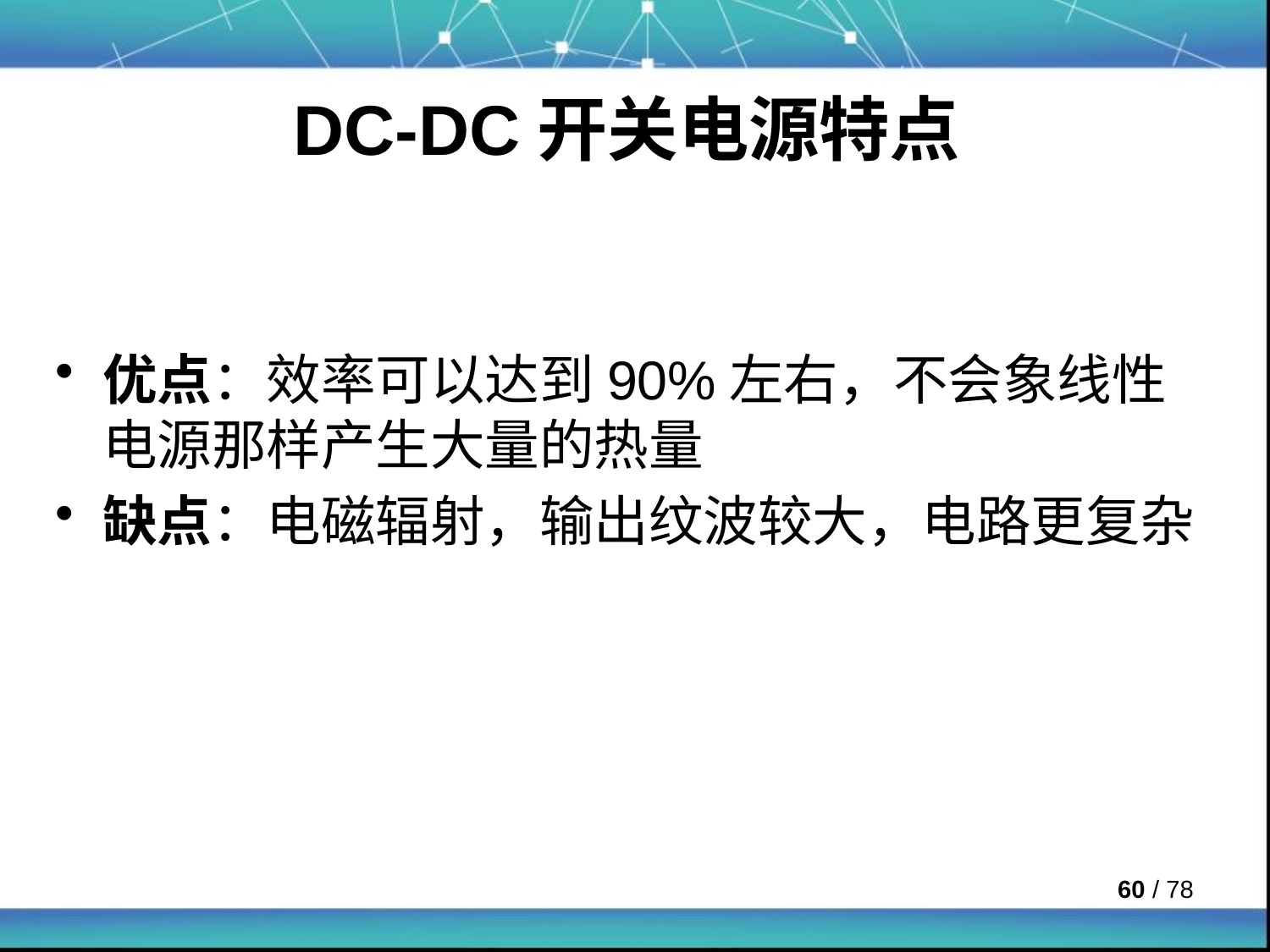

# DC-DC开关电源特点
优点：效率可以达到90%左右，不会象线性电源那样产生大量的热量
缺点：电磁辐射，输出纹波较大，电路更复杂

60 / 78